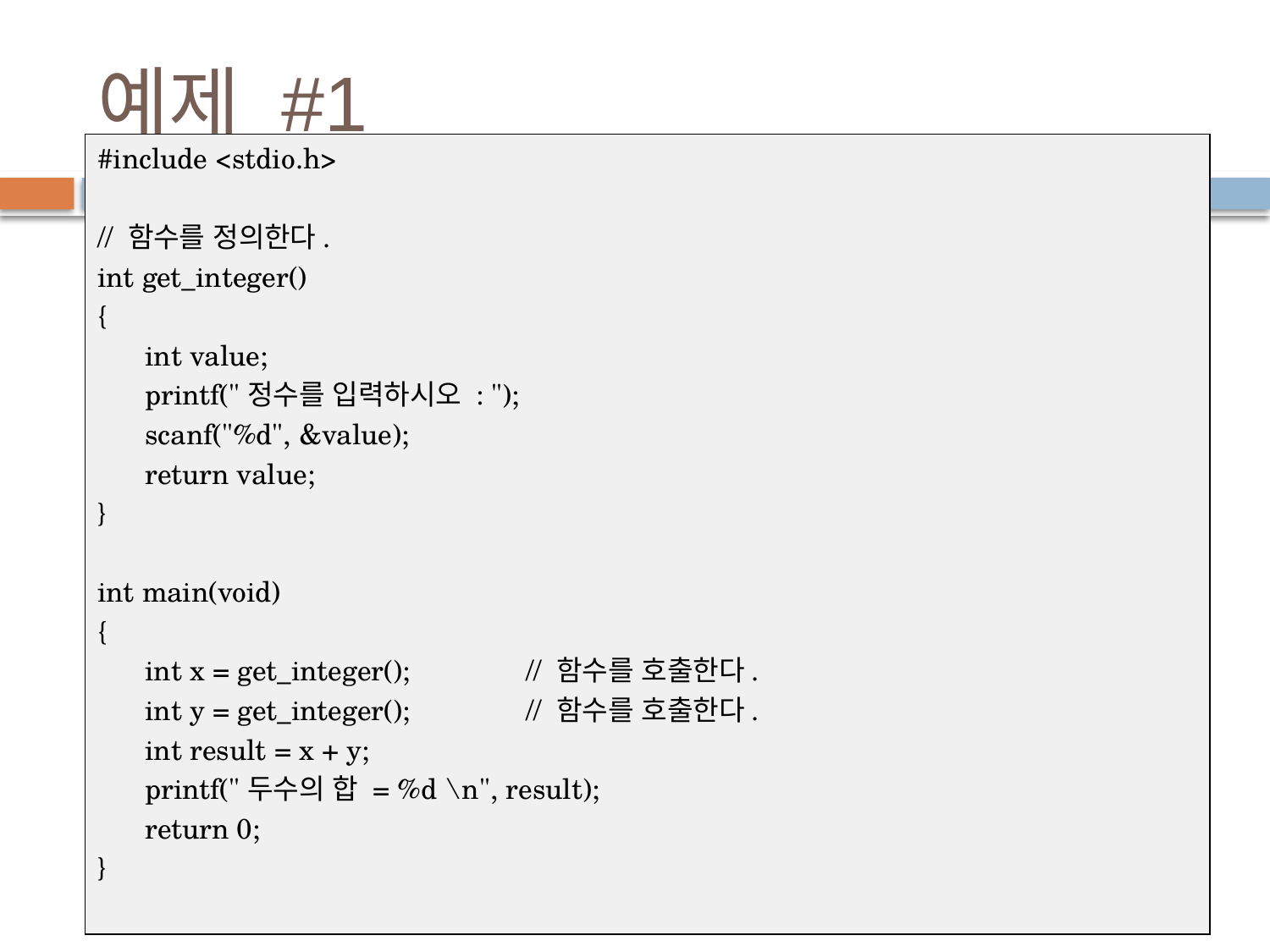

# 예제 #1
#include <stdio.h>

// 함수를 정의한다.
int get_integer()
{
	int value;
	printf("정수를 입력하시오 : ");
	scanf("%d", &value);
	return value;
}

int main(void)
{
	int x = get_integer();	// 함수를 호출한다.
	int y = get_integer();	// 함수를 호출한다.
	int result = x + y;
	printf("두수의 합 = %d \n", result);
	return 0;
}